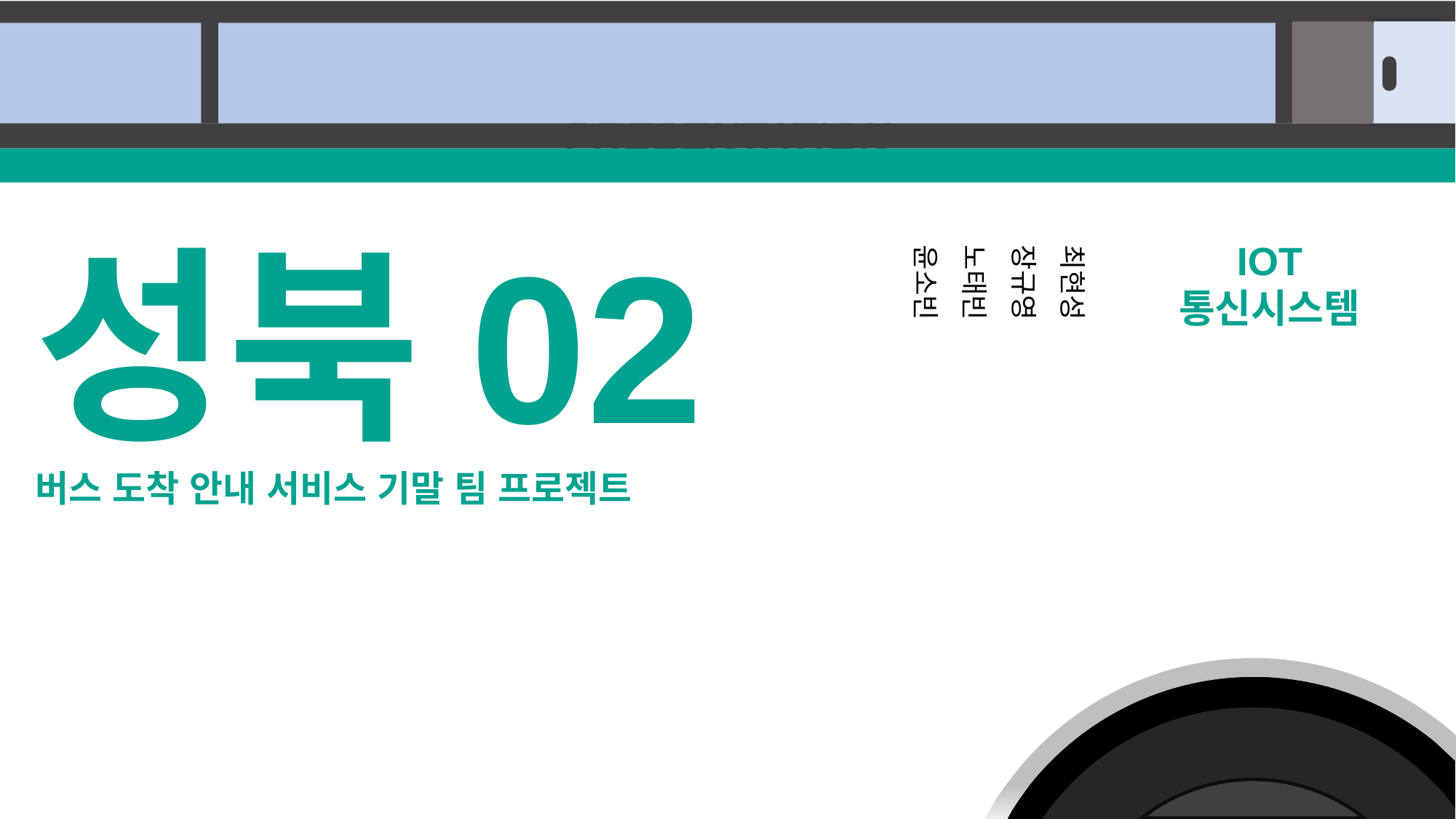

POWER POINT PRESENTATION
성북02
버스 도착 안내 서비스 기말 팀 프로젝트
IOT
통신시스템
최현성
장규영
노태빈
윤소빈